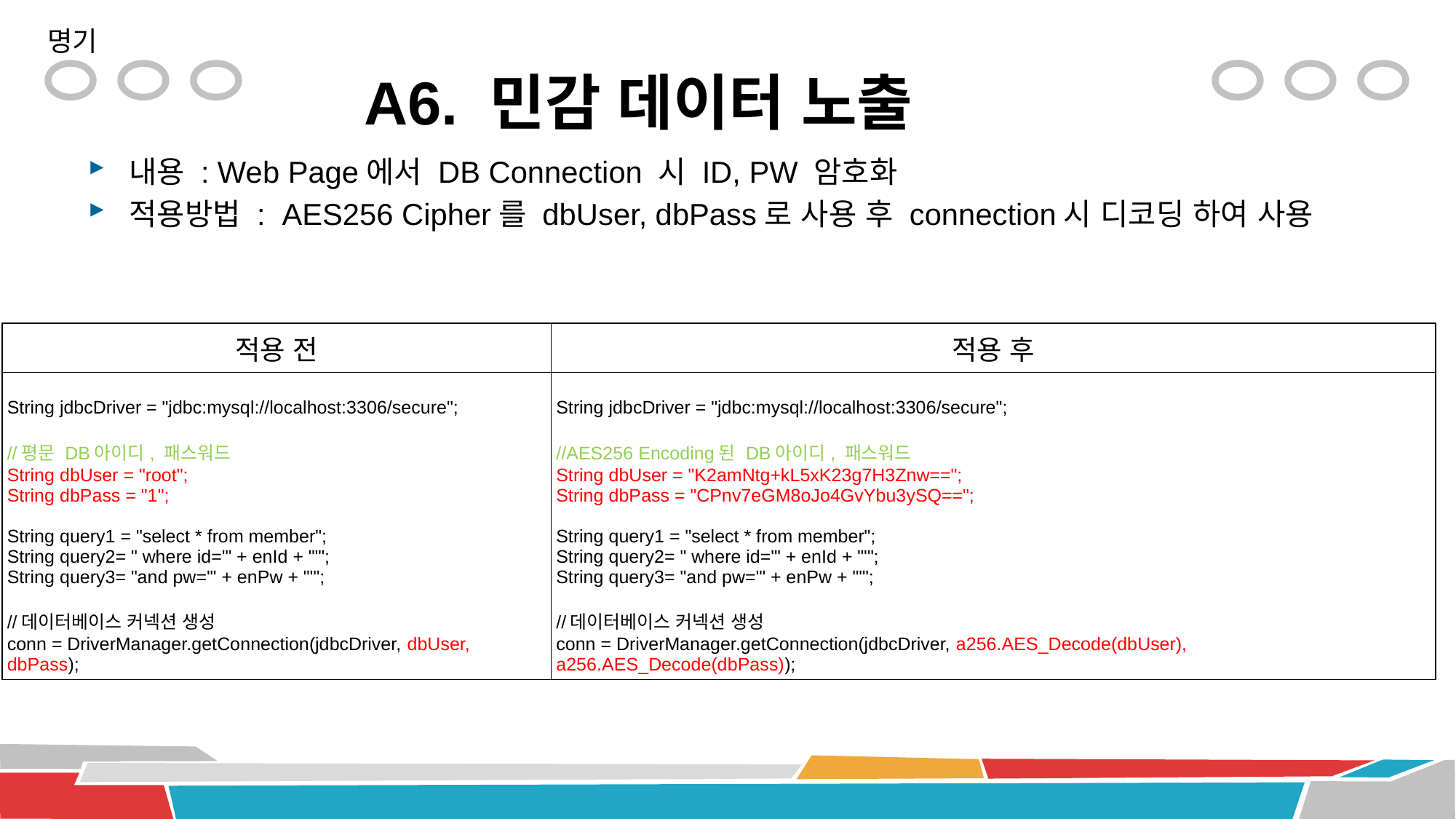

명기
# A6. 민감 데이터 노출

내용 : Web Page에서 DB Connection 시 ID, PW 암호화
적용방법 :  AES256 Cipher를 dbUser, dbPass로 사용 후 connection시 디코딩 하여 사용

| 적용 전 | 적용 후 |
| --- | --- |
| String jdbcDriver = "jdbc:mysql://localhost:3306/secure"; //평문 DB아이디, 패스워드 String dbUser = "root"; String dbPass = "1";     String query1 = "select \* from member"; String query2= " where id='" + enId + "'"; String query3= "and pw='" + enPw + "'";    //데이터베이스 커넥션 생성 conn = DriverManager.getConnection(jdbcDriver, dbUser, dbPass); | String jdbcDriver = "jdbc:mysql://localhost:3306/secure"; //AES256 Encoding된 DB아이디, 패스워드 String dbUser = "K2amNtg+kL5xK23g7H3Znw=="; String dbPass = "CPnv7eGM8oJo4GvYbu3ySQ==";     String query1 = "select \* from member"; String query2= " where id='" + enId + "'"; String query3= "and pw='" + enPw + "'";    //데이터베이스 커넥션 생성 conn = DriverManager.getConnection(jdbcDriver, a256.AES\_Decode(dbUser), a256.AES\_Decode(dbPass)); |